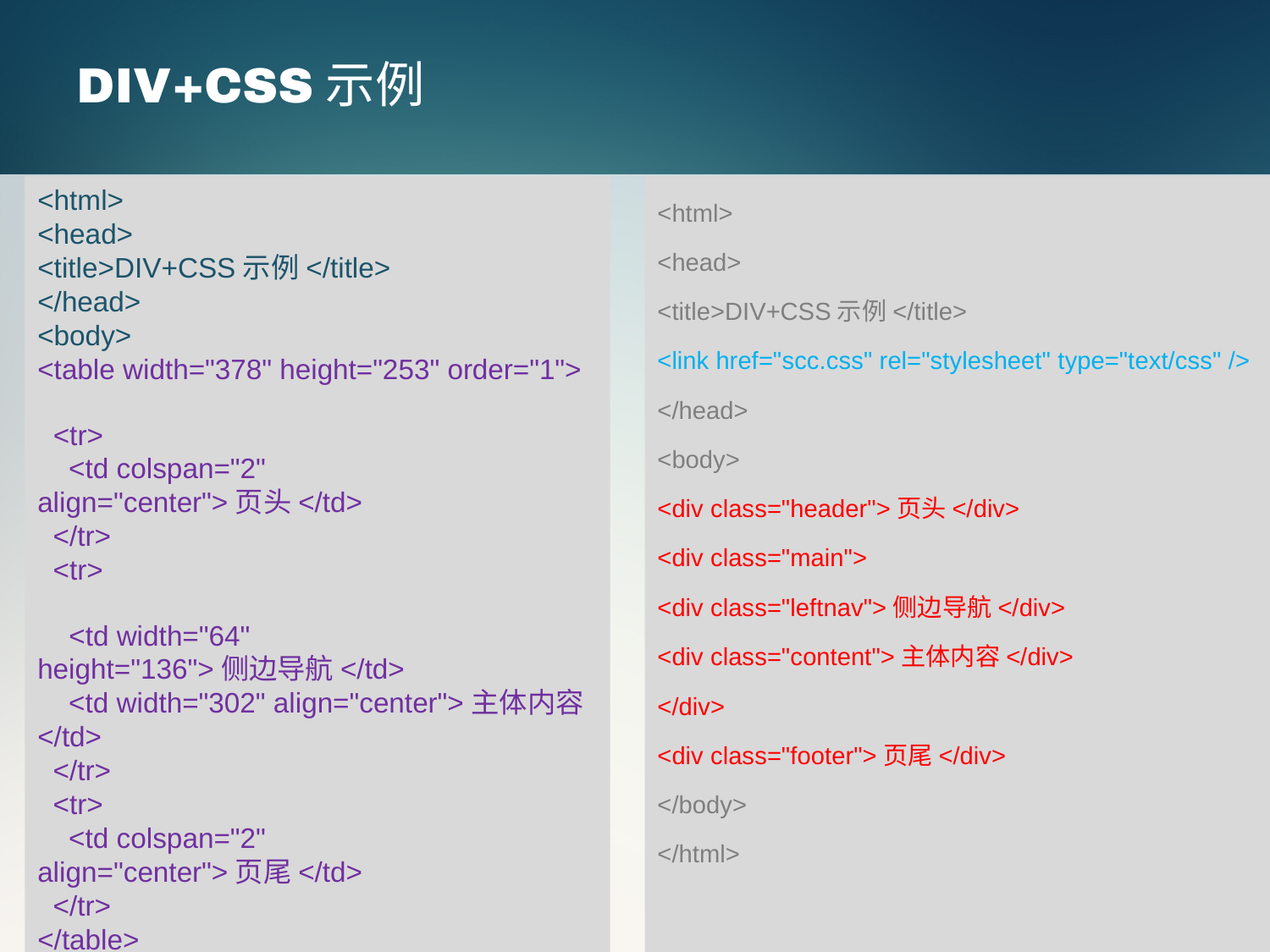

# DIV+CSS示例
<html>
<head>
<title>DIV+CSS示例</title>
</head>
<body>
<table width="378" height="253" order="1">
  <tr>
    <td colspan="2" align="center">页头</td>
  </tr>
  <tr>
    <td width="64" height="136">侧边导航</td>
    <td width="302" align="center">主体内容</td>
  </tr>
  <tr>
    <td colspan="2" align="center">页尾</td>
  </tr>
</table>
</body>
</html>

<html>
<head>
<title>DIV+CSS示例</title>
<link href="scc.css" rel="stylesheet" type="text/css" />
</head>
<body>
<div class="header">页头</div>
<div class="main">
<div class="leftnav">侧边导航</div>
<div class="content">主体内容</div>
</div>
<div class="footer">页尾</div>
</body>
</html>

23